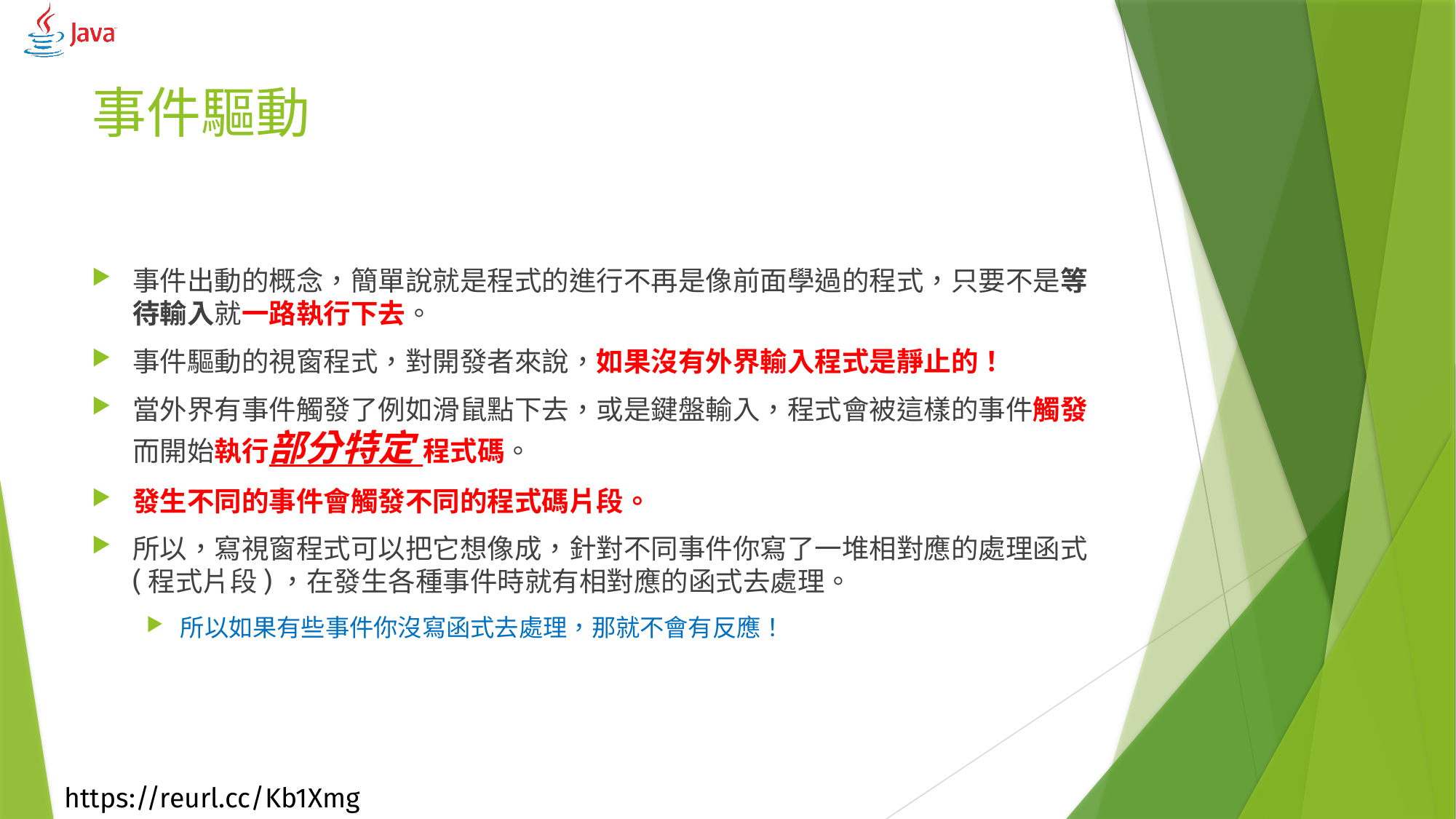

# 事件驅動
事件出動的概念，簡單說就是程式的進行不再是像前面學過的程式，只要不是等待輸入就一路執行下去。
事件驅動的視窗程式，對開發者來說，如果沒有外界輸入程式是靜止的！
當外界有事件觸發了例如滑鼠點下去，或是鍵盤輸入，程式會被這樣的事件觸發而開始執行部分特定 程式碼。
發生不同的事件會觸發不同的程式碼片段。
所以，寫視窗程式可以把它想像成，針對不同事件你寫了一堆相對應的處理函式(程式片段)，在發生各種事件時就有相對應的函式去處理。
所以如果有些事件你沒寫函式去處理，那就不會有反應！